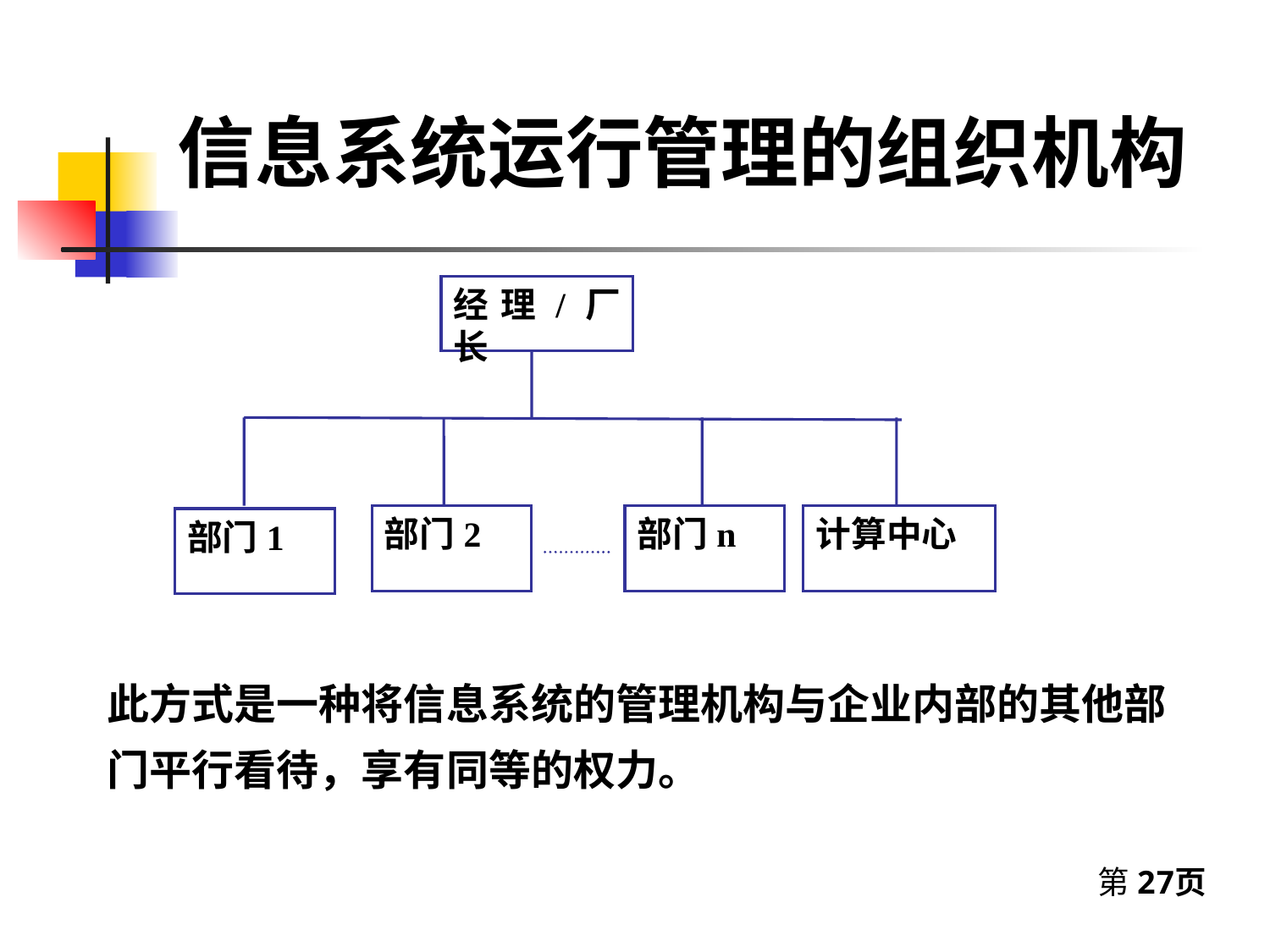

# 信息系统运行管理的组织机构

经理/厂长

部门2
部门n
计算中心
部门1

此方式是一种将信息系统的管理机构与企业内部的其他部门平行看待，享有同等的权力。